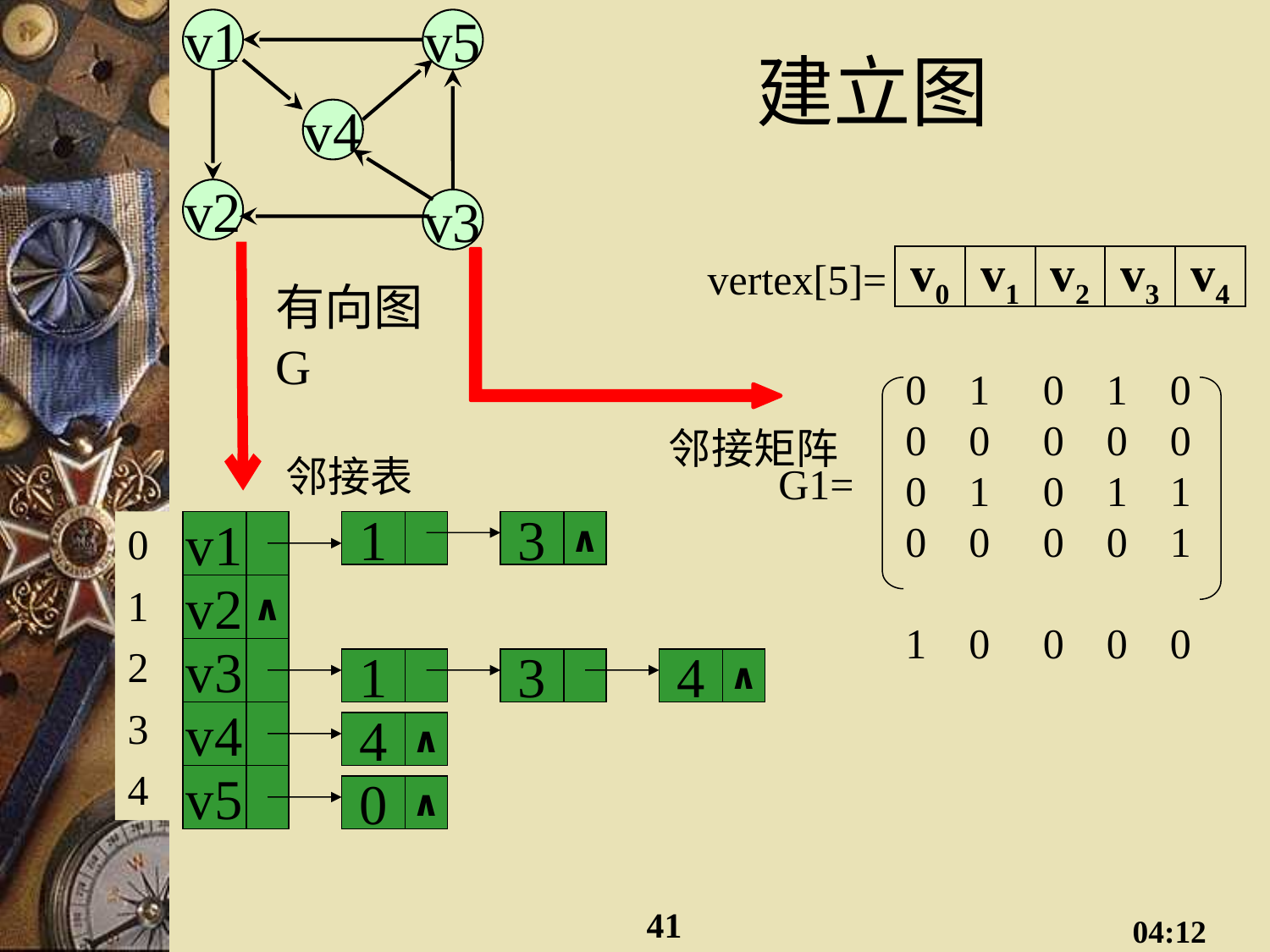

v1
v5

v4

v2
v3

有向图G
# 建立图

vertex[5]=
v0
v1
v2
v3
v4
0    1     0    1    0
0    0     0    0    0
0    1     0    1    1
0    0     0    0    1
1    0     0    0    0

G1=
邻接矩阵
邻接表
0
1
2
3
4
v1

1

3
∧

v2
∧
v3

1

3

4
∧

v4

4
∧

v5

0
∧